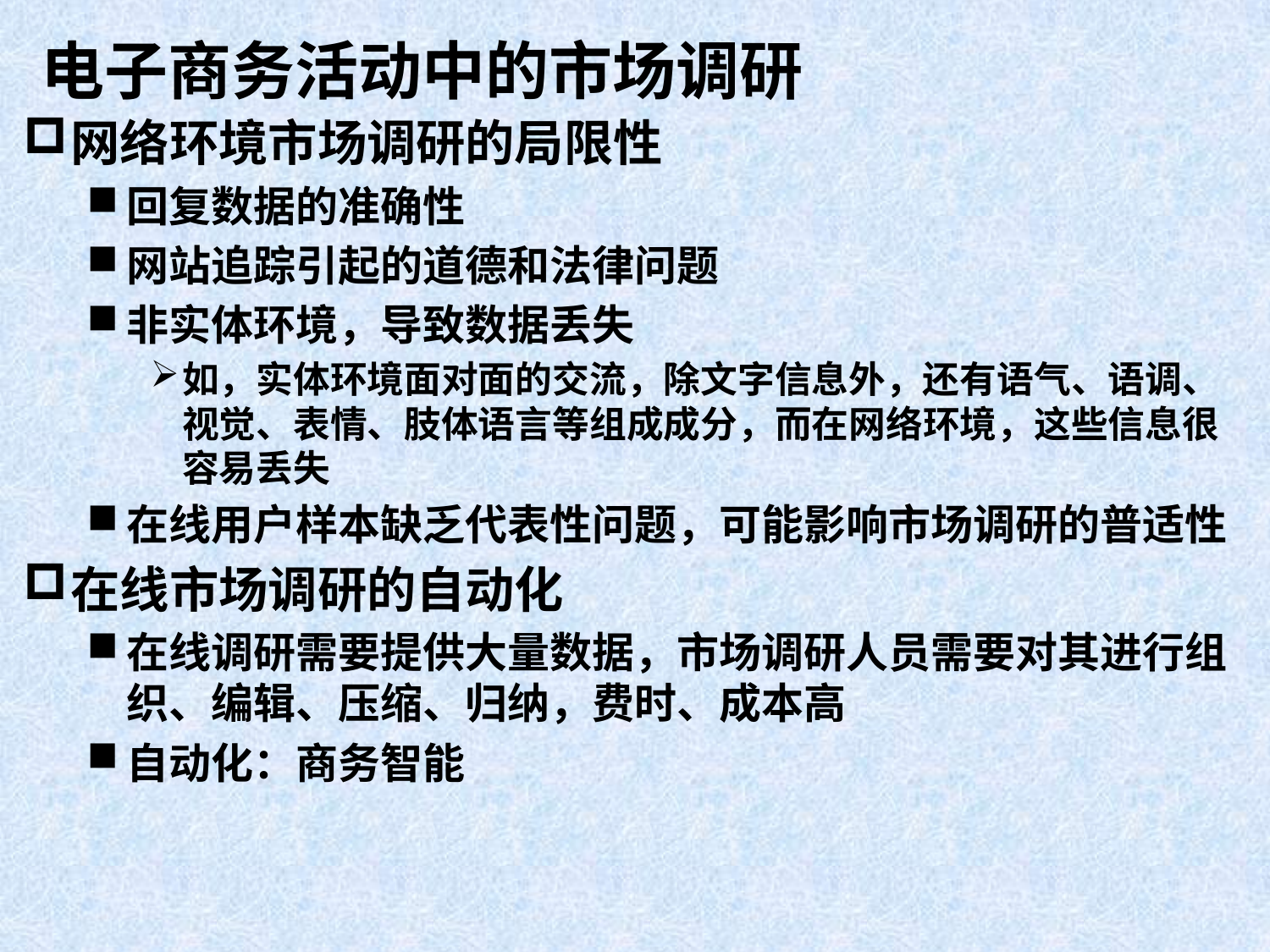

# 电子商务活动中的市场调研
网络环境市场调研的局限性
回复数据的准确性
网站追踪引起的道德和法律问题
非实体环境，导致数据丢失
如，实体环境面对面的交流，除文字信息外，还有语气、语调、视觉、表情、肢体语言等组成成分，而在网络环境，这些信息很容易丢失
在线用户样本缺乏代表性问题，可能影响市场调研的普适性
在线市场调研的自动化
在线调研需要提供大量数据，市场调研人员需要对其进行组织、编辑、压缩、归纳，费时、成本高
自动化：商务智能